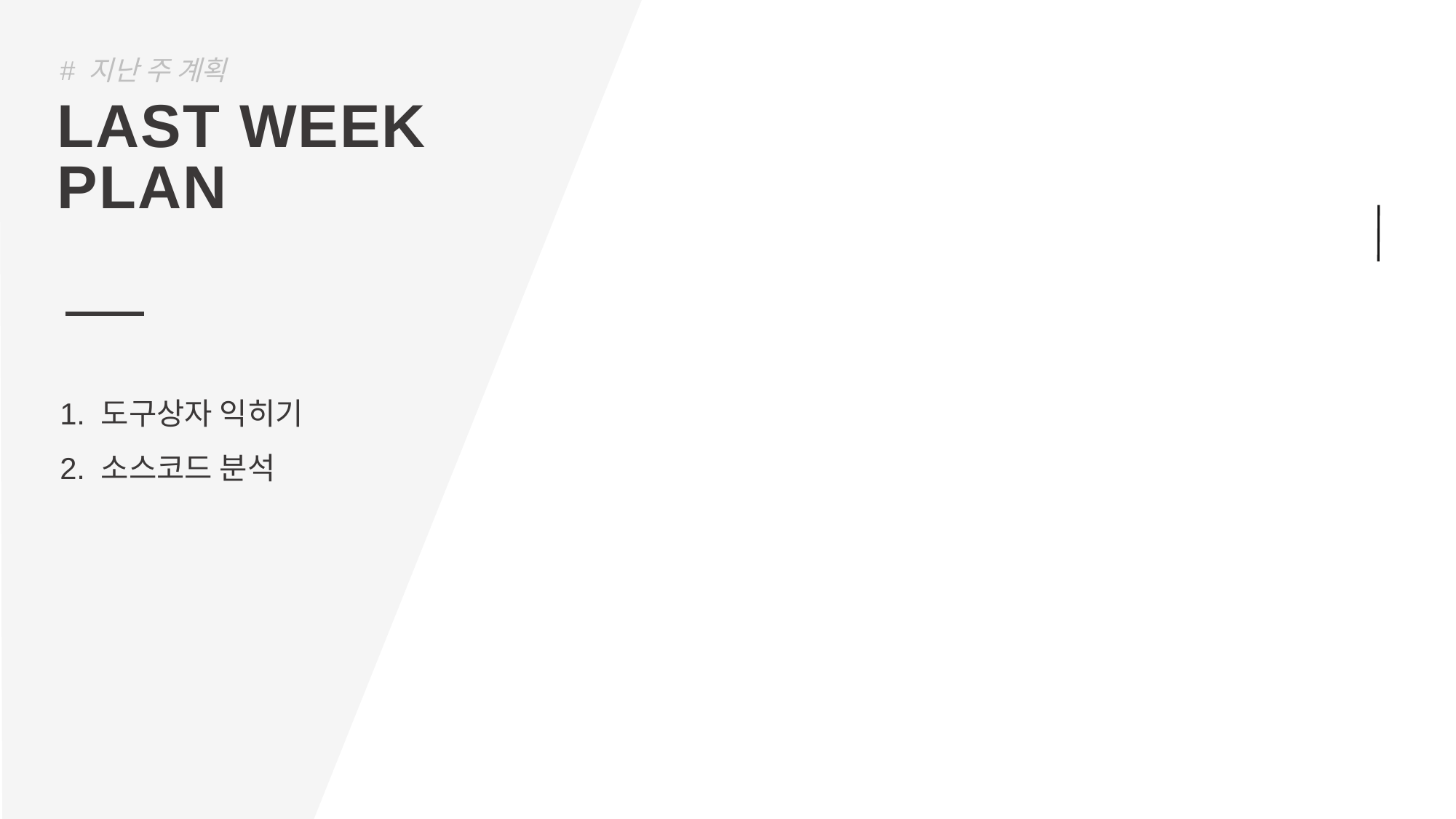

# 지난 주 계획
LAST WEEK
PLAN
3

도구상자 익히기
소스코드 분석